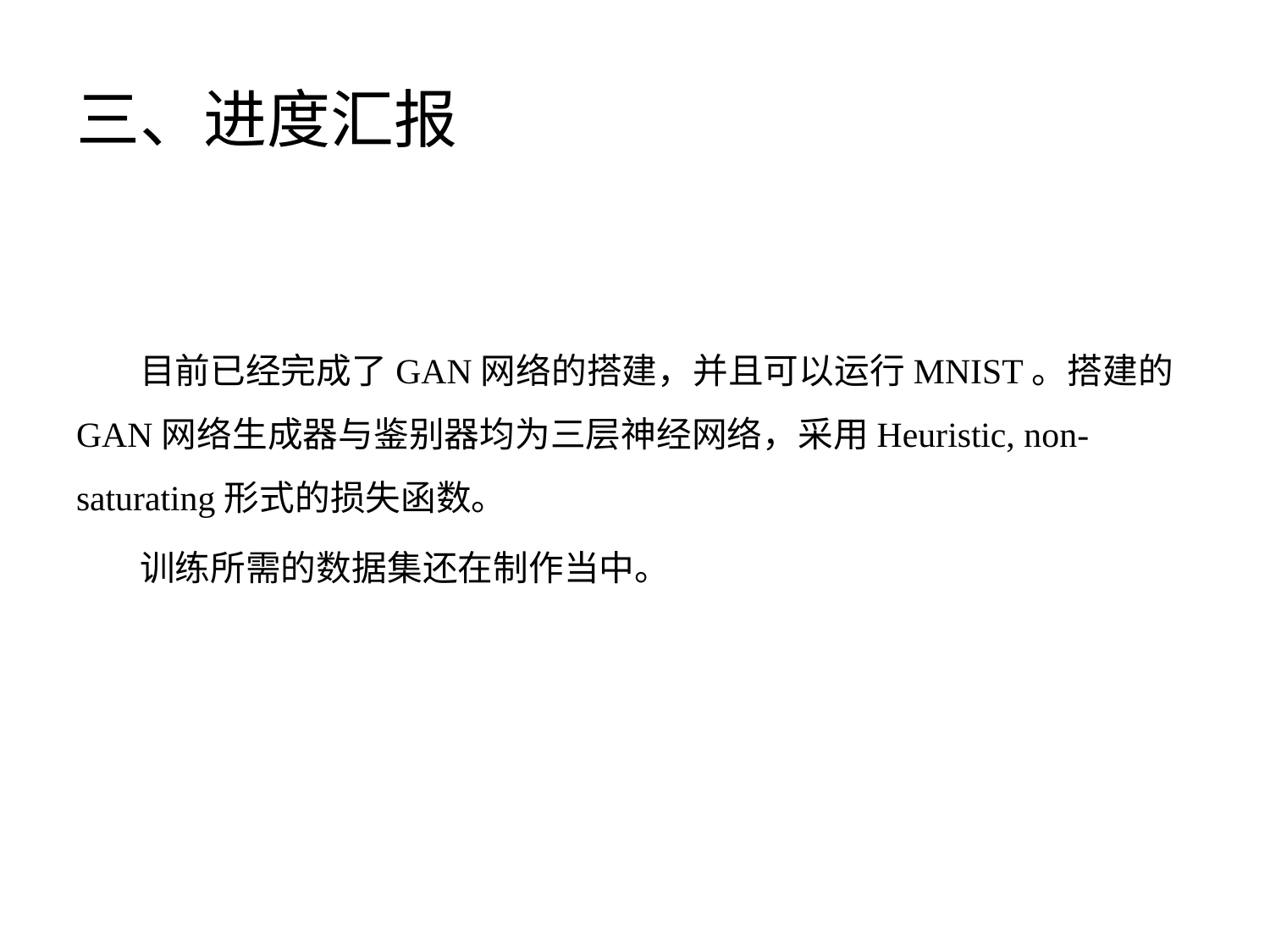

# 三、进度汇报

目前已经完成了GAN网络的搭建，并且可以运行MNIST。搭建的GAN网络生成器与鉴别器均为三层神经网络，采用Heuristic, non-saturating形式的损失函数。
训练所需的数据集还在制作当中。